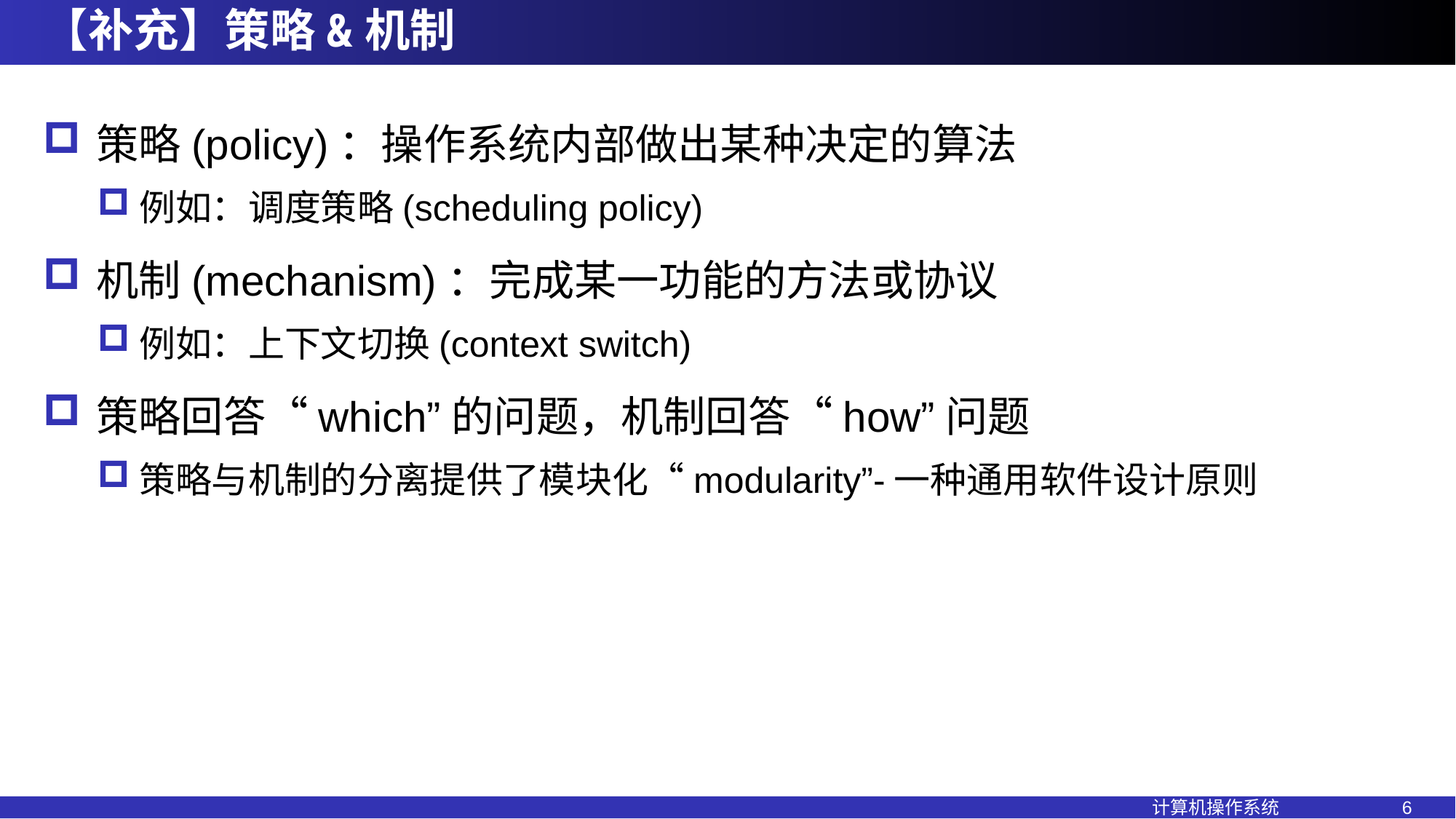

# 【补充】策略&机制
策略(policy)：操作系统内部做出某种决定的算法
例如：调度策略(scheduling policy)
机制(mechanism)：完成某一功能的方法或协议
例如：上下文切换(context switch)
策略回答“which”的问题，机制回答“how”问题
策略与机制的分离提供了模块化“modularity”-一种通用软件设计原则
计算机操作系统                     6